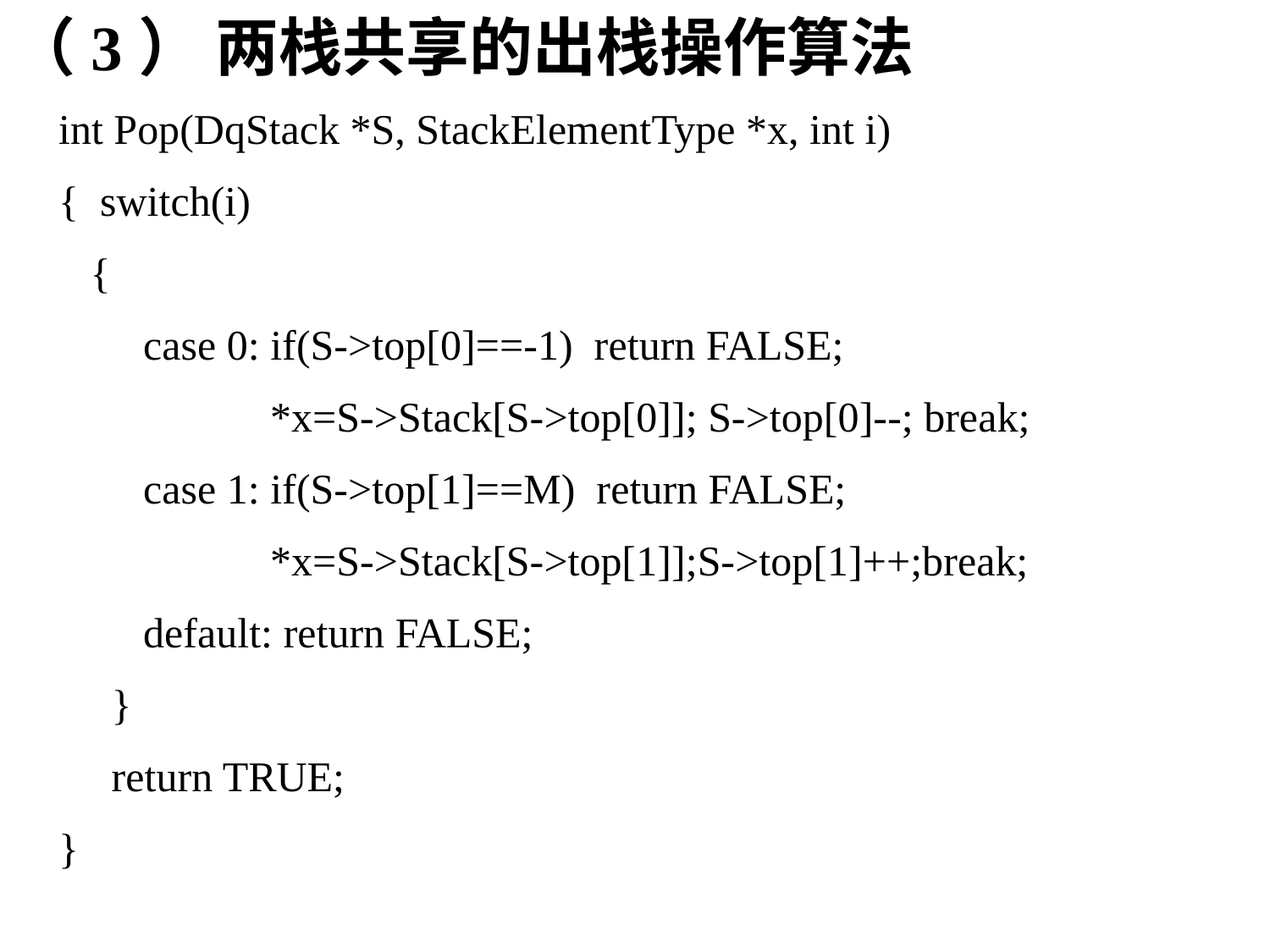

（3） 两栈共享的出栈操作算法
int Pop(DqStack *S, StackElementType *x, int i)
{  switch(i)
   {
        case 0: if(S->top[0]==-1)  return FALSE;
                    *x=S->Stack[S->top[0]]; S->top[0]--; break;
        case 1: if(S->top[1]==M)  return FALSE;
	        *x=S->Stack[S->top[1]];S->top[1]++;break;
        default: return FALSE;
     }
     return TRUE;
}